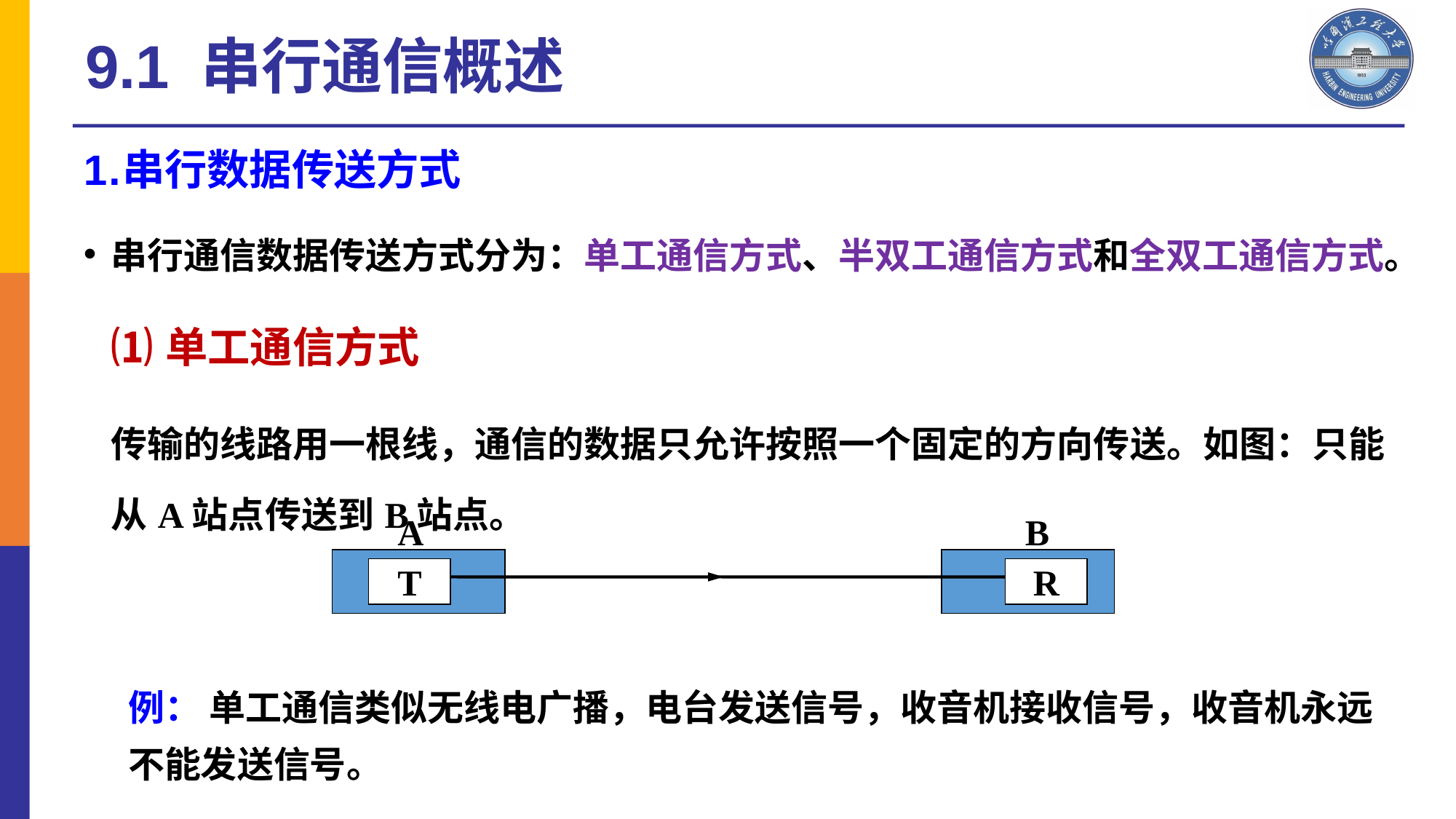

9.1 串行通信概述
串行数据传送方式
串行通信数据传送方式分为：单工通信方式、半双工通信方式和全双工通信方式。
	⑴单工通信方式
	传输的线路用一根线，通信的数据只允许按照一个固定的方向传送。如图：只能从A站点传送到B站点。
A
B

T
R

例： 单工通信类似无线电广播，电台发送信号，收音机接收信号，收音机永远不能发送信号。